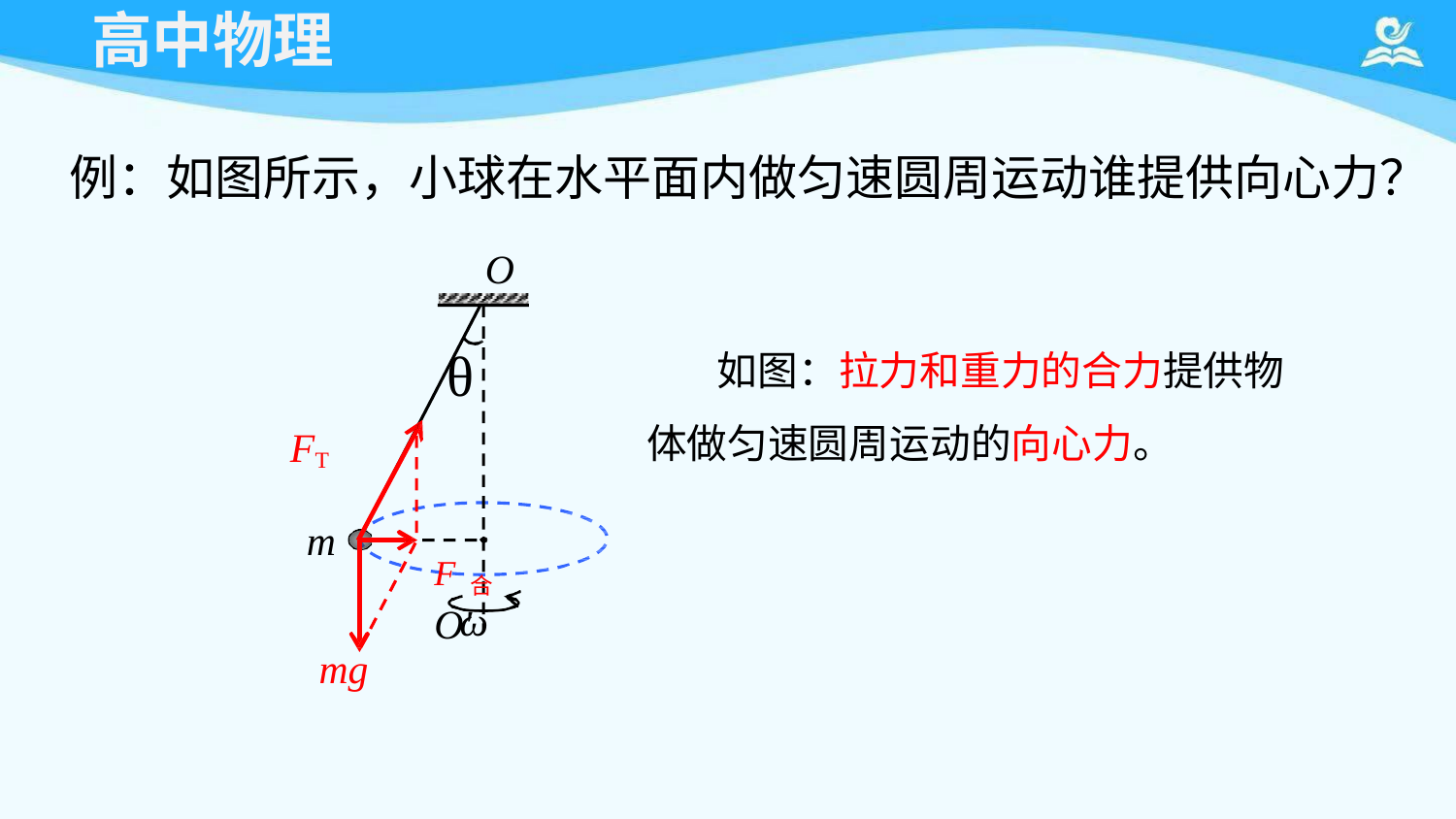

# 高中物理
例：如图所示，小球在水平面内做匀速圆周运动谁提供向心力？
O

如图：拉力和重力的合力提供物 体做匀速圆周运动的向心力。

θ

FT

F合 O'
m

ω
mg